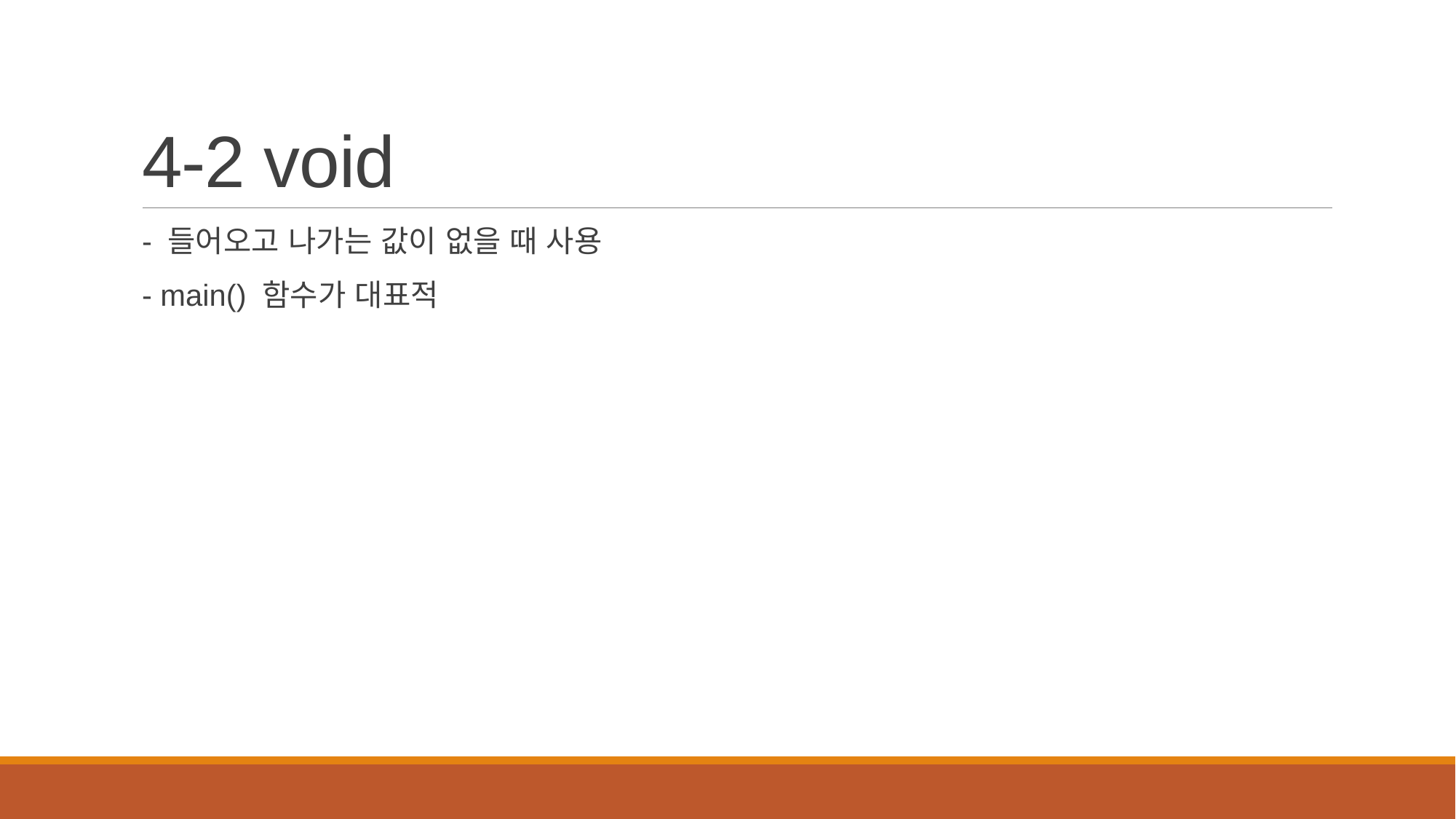

# 4-2 void
- 들어오고 나가는 값이 없을 때 사용
- main() 함수가 대표적